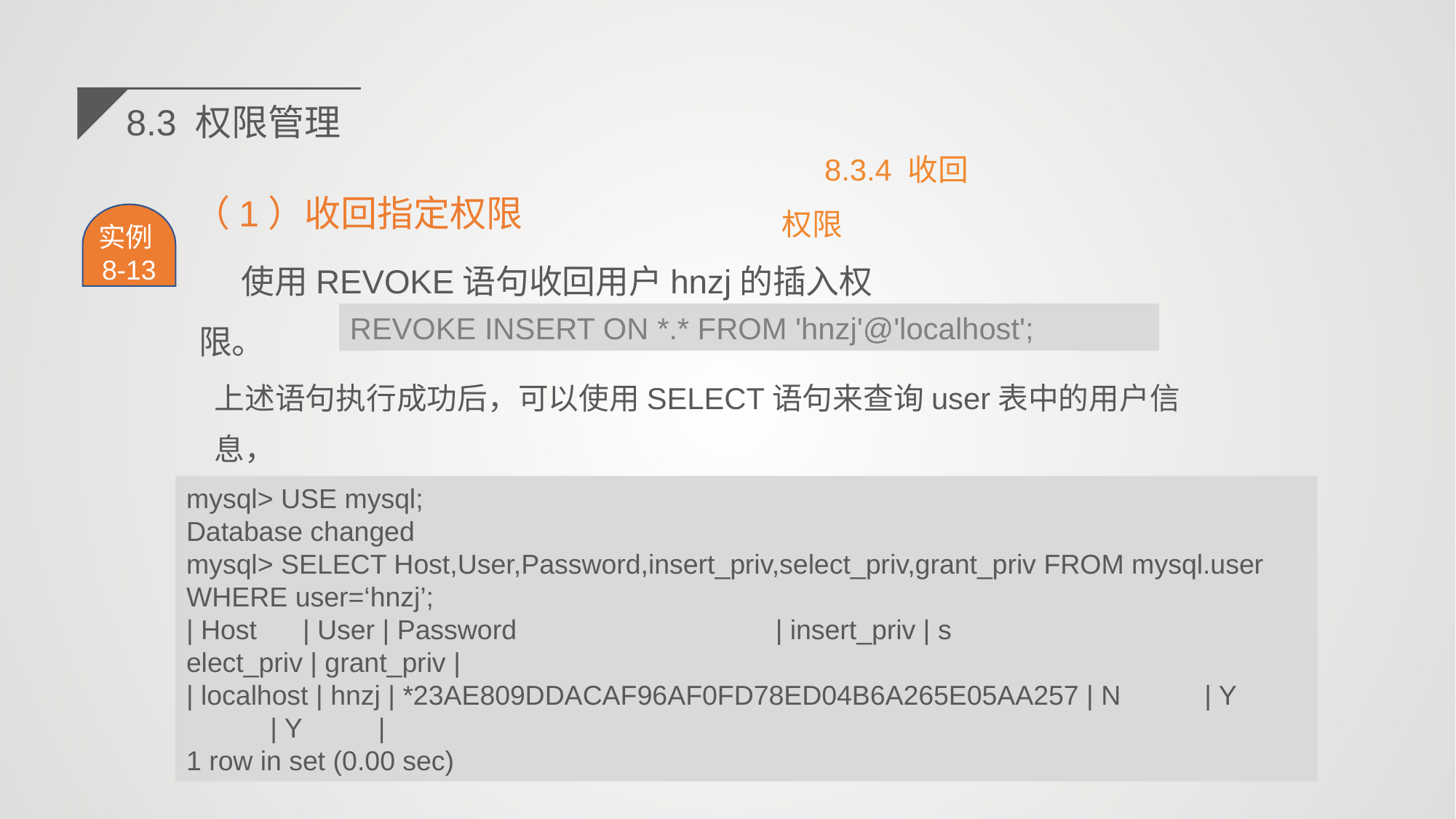

8.3 权限管理

8.3.4 收回权限
  （1）收回指定权限
使用REVOKE语句收回用户hnzj的插入权限。

实例8-13
REVOKE INSERT ON *.* FROM 'hnzj'@'localhost';
上述语句执行成功后，可以使用SELECT语句来查询user表中的用户信息，
查询结果如下：
mysql> USE mysql;
Database changed
mysql> SELECT Host,User,Password,insert_priv,select_priv,grant_priv FROM mysql.user WHERE user=‘hnzj’;
| Host      | User | Password                                  | insert_priv | s
elect_priv | grant_priv |
| localhost | hnzj | *23AE809DDACAF96AF0FD78ED04B6A265E05AA257 | N           | Y
           | Y          |
1 row in set (0.00 sec)